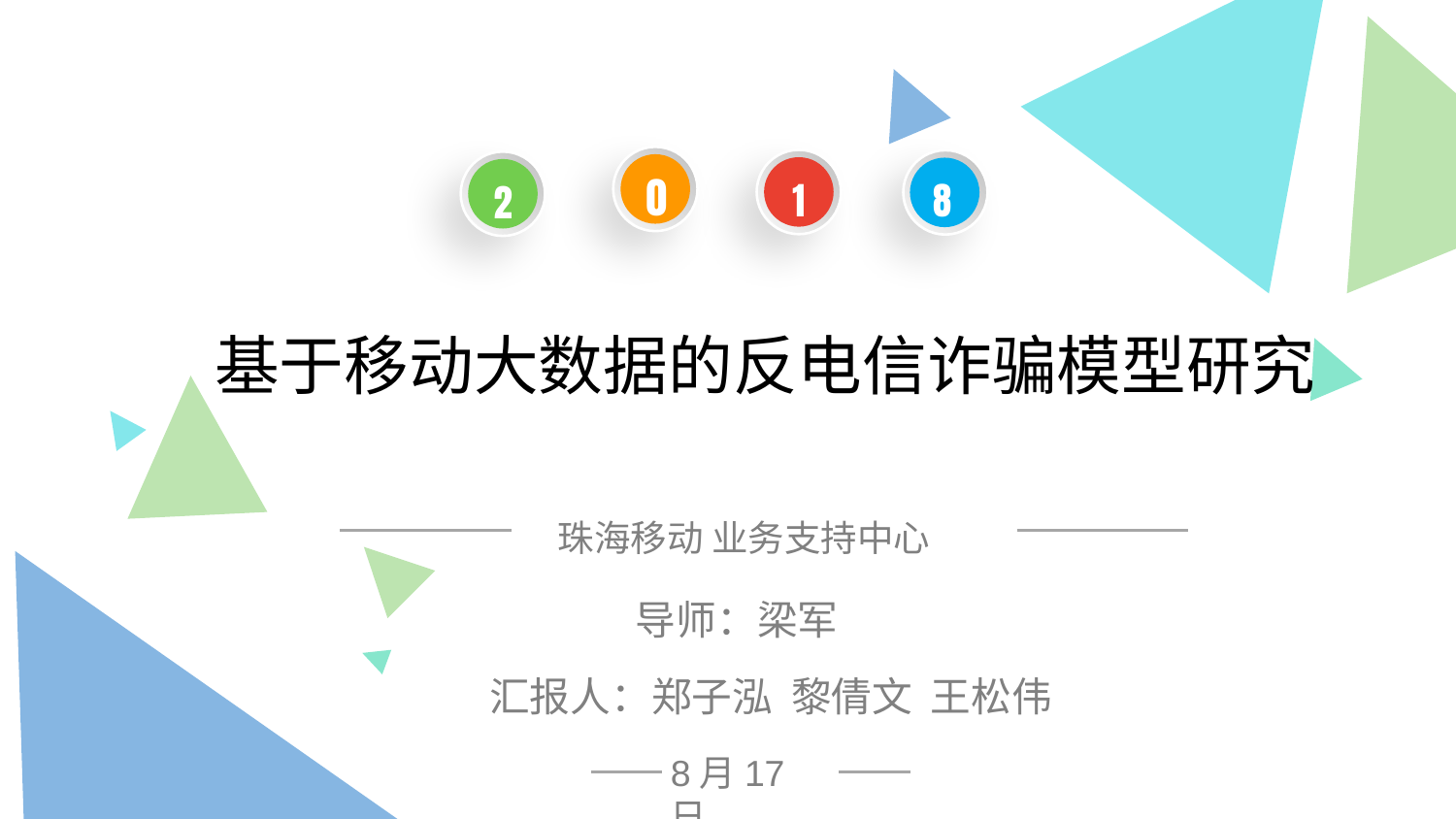

0

1

8

2
基于移动大数据的反电信诈骗模型研究
珠海移动 业务支持中心
导师：梁军

汇报人：郑子泓  黎倩文  王松伟
8月17日